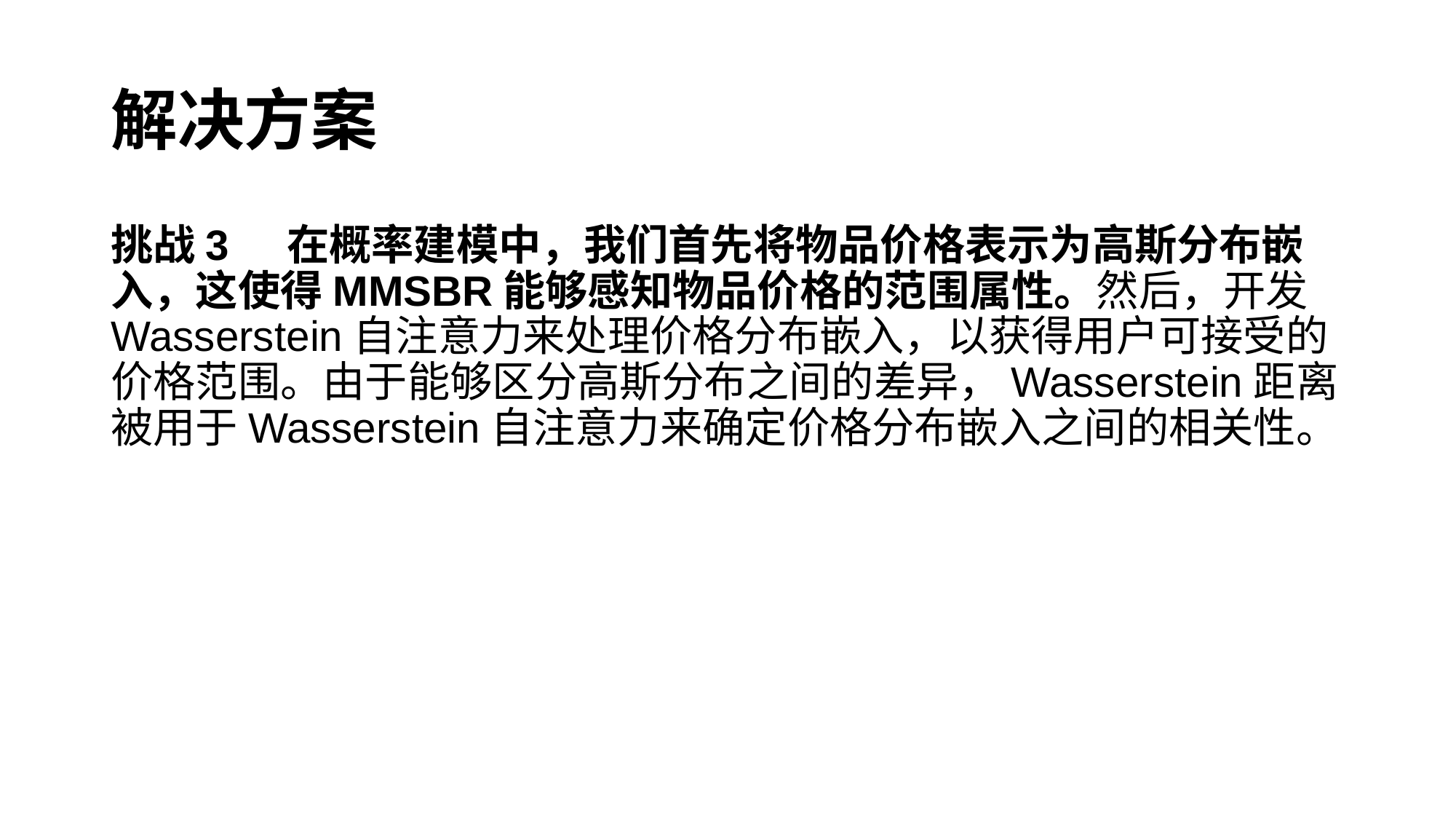

# 解决方案
挑战3    在概率建模中，我们首先将物品价格表示为高斯分布嵌入，这使得MMSBR能够感知物品价格的范围属性。然后，开发Wasserstein自注意力来处理价格分布嵌入，以获得用户可接受的价格范围。由于能够区分高斯分布之间的差异，Wasserstein距离被用于Wasserstein自注意力来确定价格分布嵌入之间的相关性。